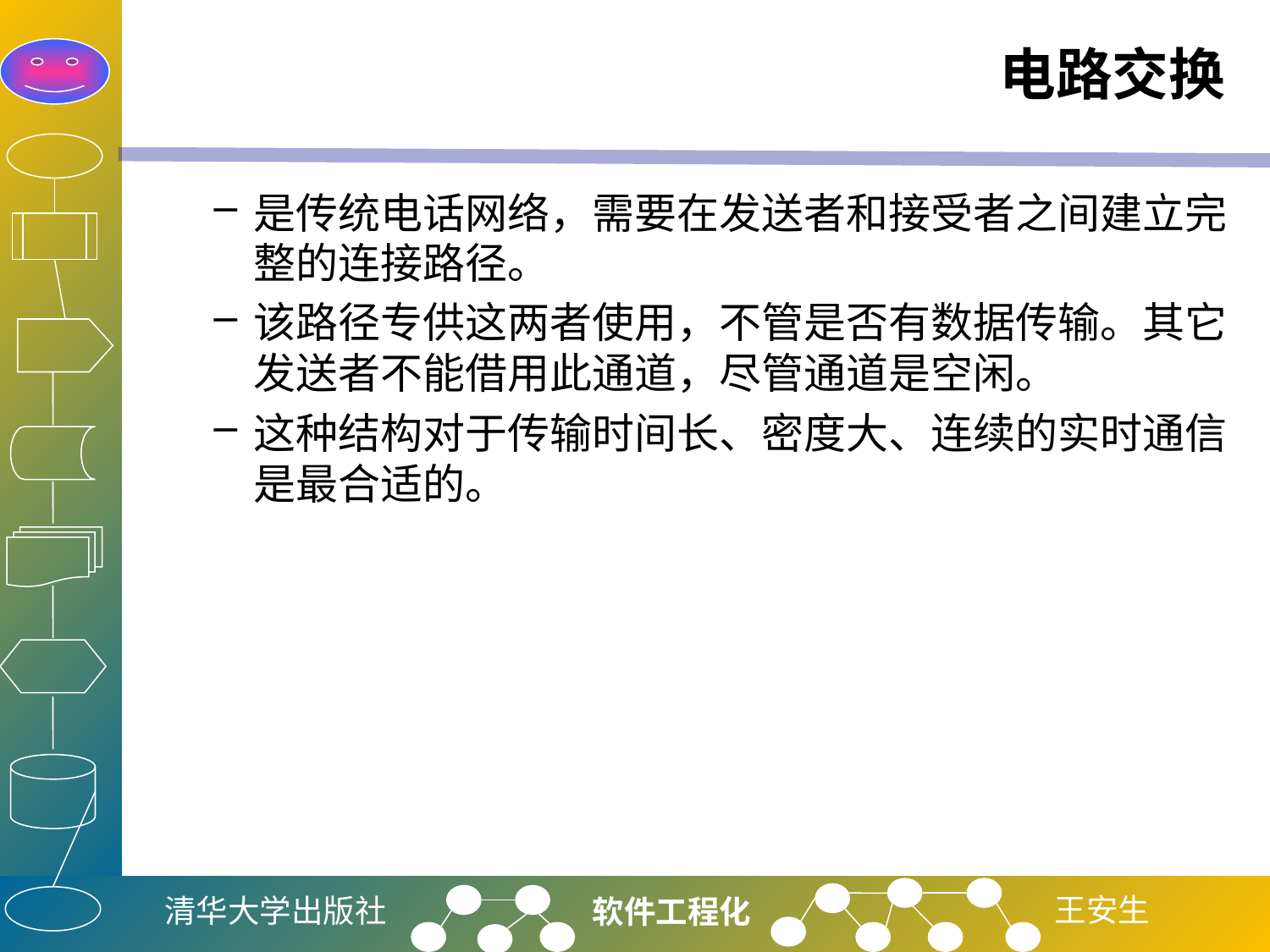

# 电路交换
是传统电话网络，需要在发送者和接受者之间建立完整的连接路径。
该路径专供这两者使用，不管是否有数据传输。其它发送者不能借用此通道，尽管通道是空闲。
这种结构对于传输时间长、密度大、连续的实时通信是最合适的。